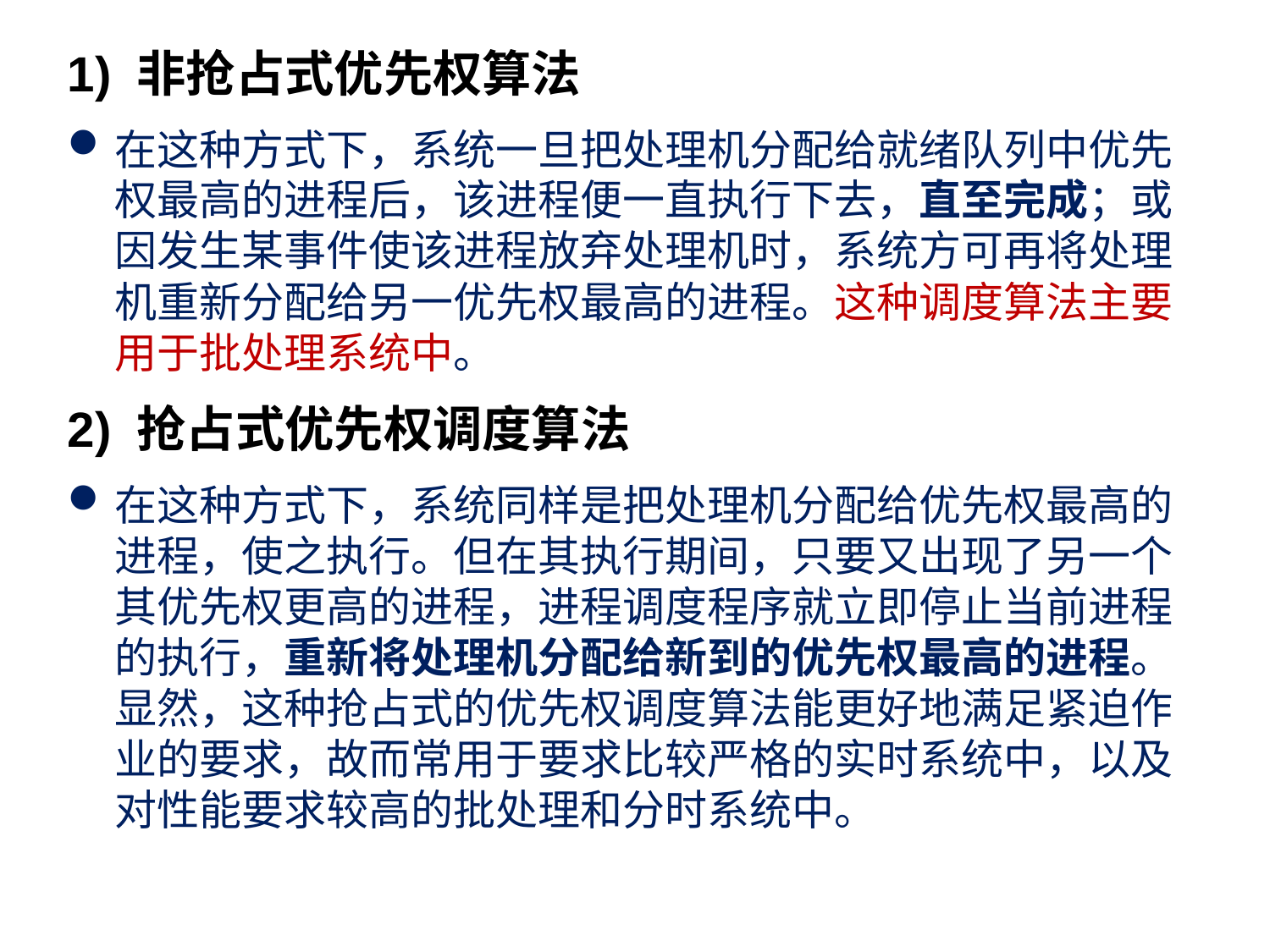

1) 非抢占式优先权算法
在这种方式下，系统一旦把处理机分配给就绪队列中优先权最高的进程后，该进程便一直执行下去，直至完成；或因发生某事件使该进程放弃处理机时，系统方可再将处理机重新分配给另一优先权最高的进程。这种调度算法主要用于批处理系统中。
2) 抢占式优先权调度算法
在这种方式下，系统同样是把处理机分配给优先权最高的进程，使之执行。但在其执行期间，只要又出现了另一个其优先权更高的进程，进程调度程序就立即停止当前进程的执行，重新将处理机分配给新到的优先权最高的进程。显然，这种抢占式的优先权调度算法能更好地满足紧迫作业的要求，故而常用于要求比较严格的实时系统中，以及对性能要求较高的批处理和分时系统中。